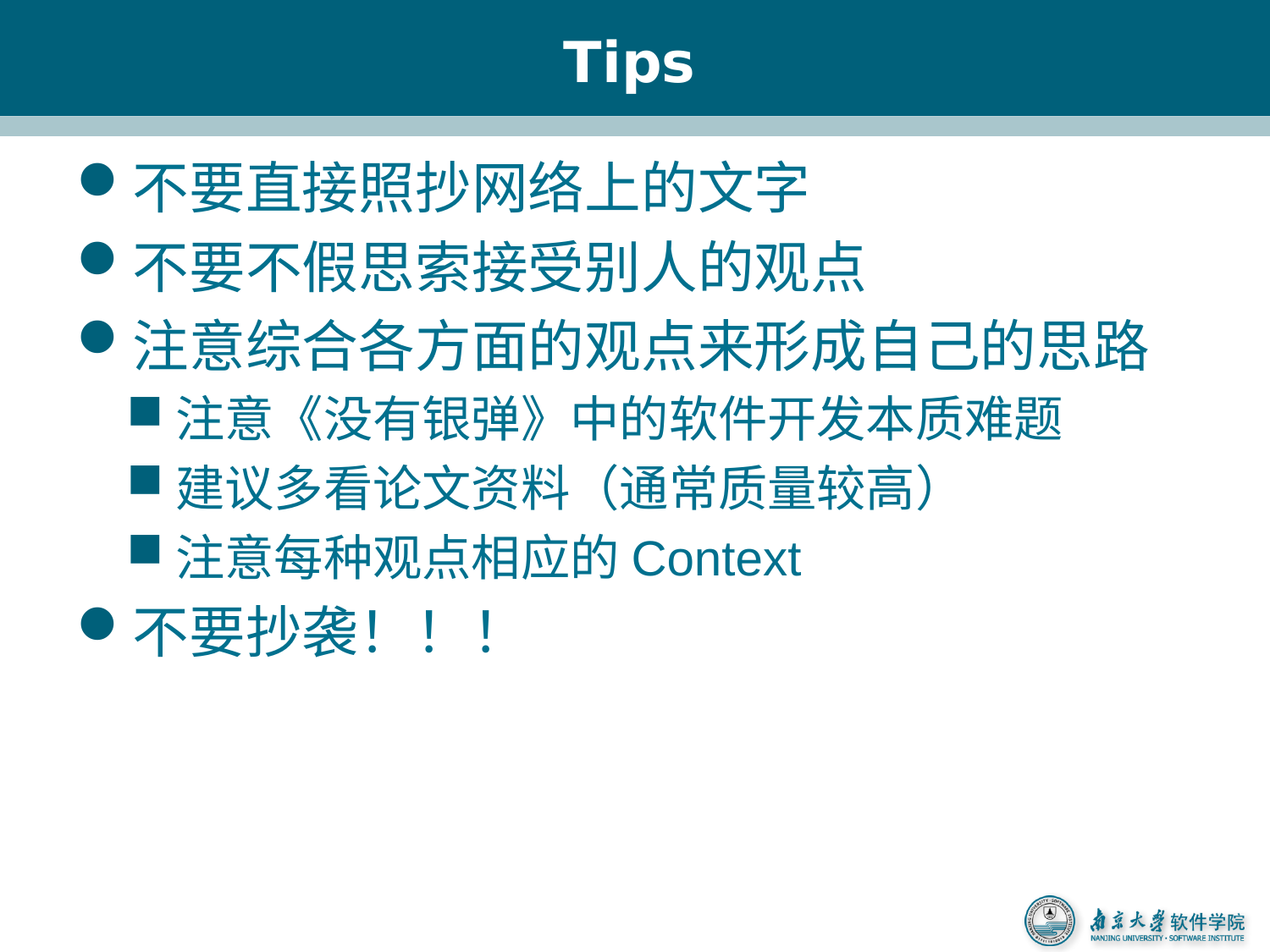

# Tips
不要直接照抄网络上的文字
不要不假思索接受别人的观点
注意综合各方面的观点来形成自己的思路
注意《没有银弹》中的软件开发本质难题
建议多看论文资料（通常质量较高）
注意每种观点相应的Context
不要抄袭！！！